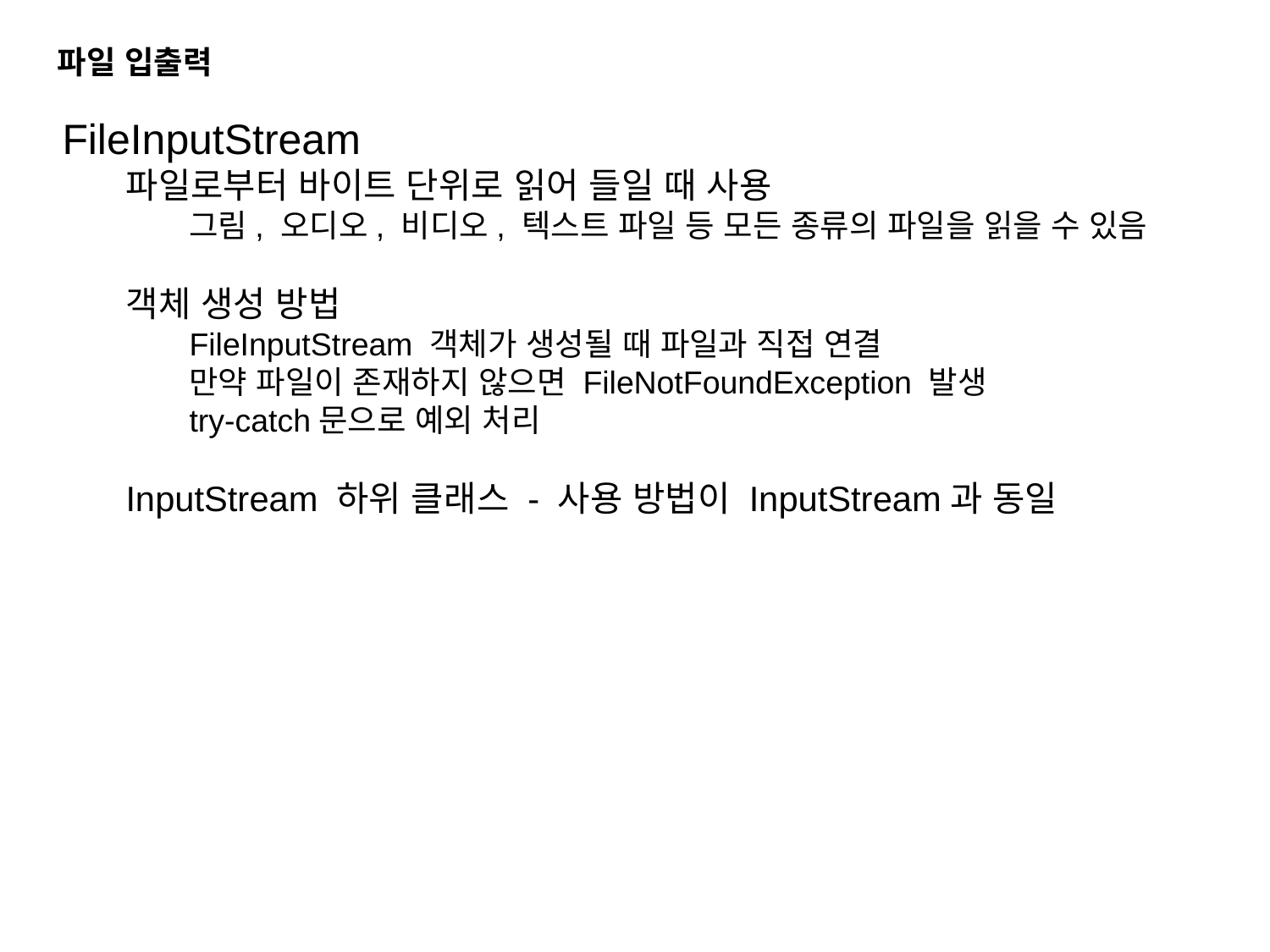

파일 입출력
FileInputStream
파일로부터 바이트 단위로 읽어 들일 때 사용
그림, 오디오, 비디오, 텍스트 파일 등 모든 종류의 파일을 읽을 수 있음

객체 생성 방법
FileInputStream 객체가 생성될 때 파일과 직접 연결
만약 파일이 존재하지 않으면 FileNotFoundException 발생
try-catch문으로 예외 처리

InputStream 하위 클래스 - 사용 방법이 InputStream과 동일